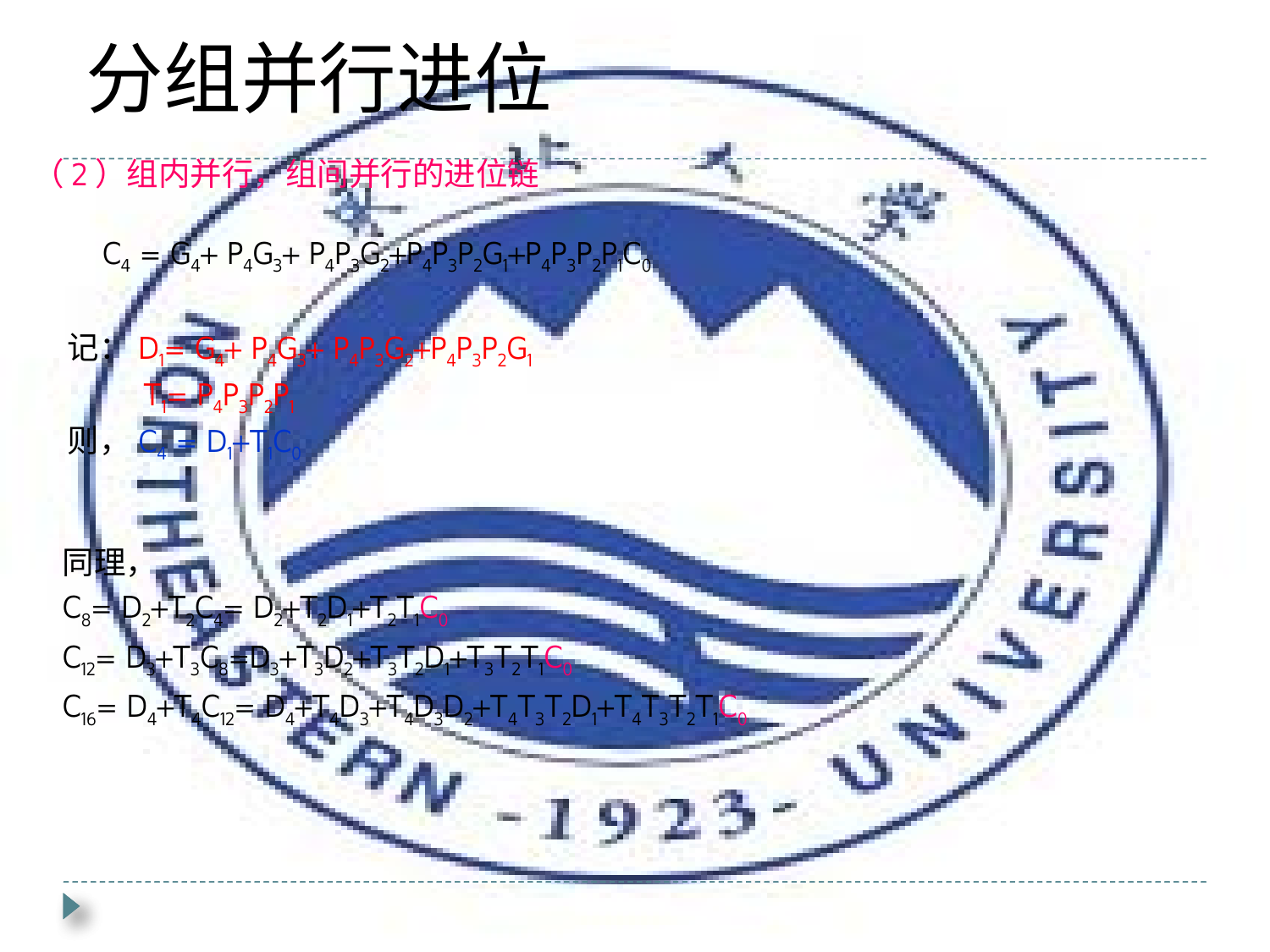

分组并行进位
（2）组内并行，组间并行的进位链
C4 = G4+ P4G3+ P4P3G2+P4P3P2G1+P4P3P2P1C0
记：D1= G4+ P4G3+ P4P3G2+P4P3P2G1
        T1= P4P3P2P1
则，C4 = D1+T1C0
同理，
C8= D2+T2C4= D2+T2D1+T2T1C0
C12= D3+T3C8=D3+T3D2+T3T2D1+T3T2T1C0
C16= D4+T4C12= D4+T4D3+T4D3D2+T4T3T2D1+T4T3T2T1C0